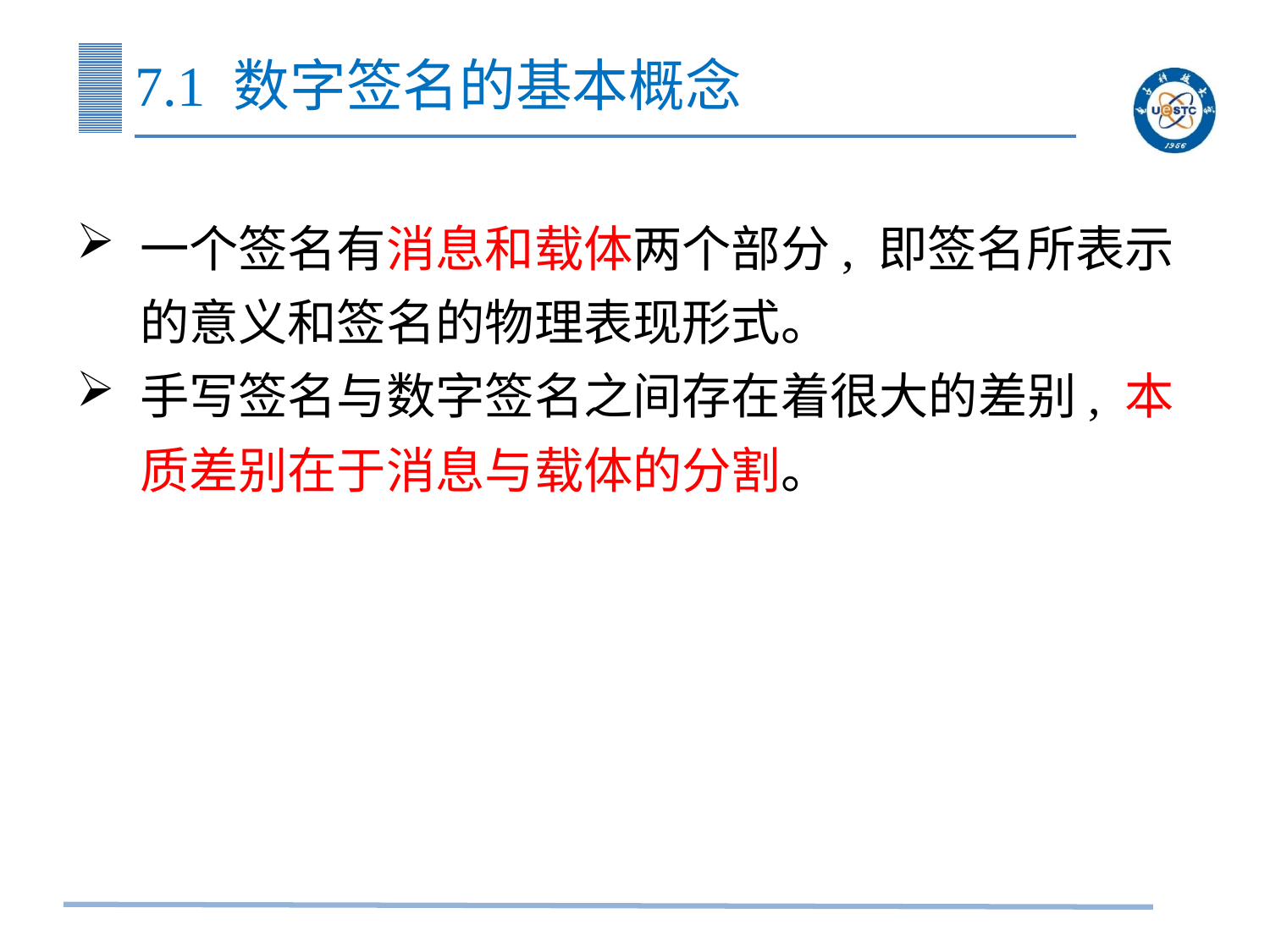

# 7.1 数字签名的基本概念
一个签名有消息和载体两个部分, 即签名所表示的意义和签名的物理表现形式。
手写签名与数字签名之间存在着很大的差别, 本质差别在于消息与载体的分割。